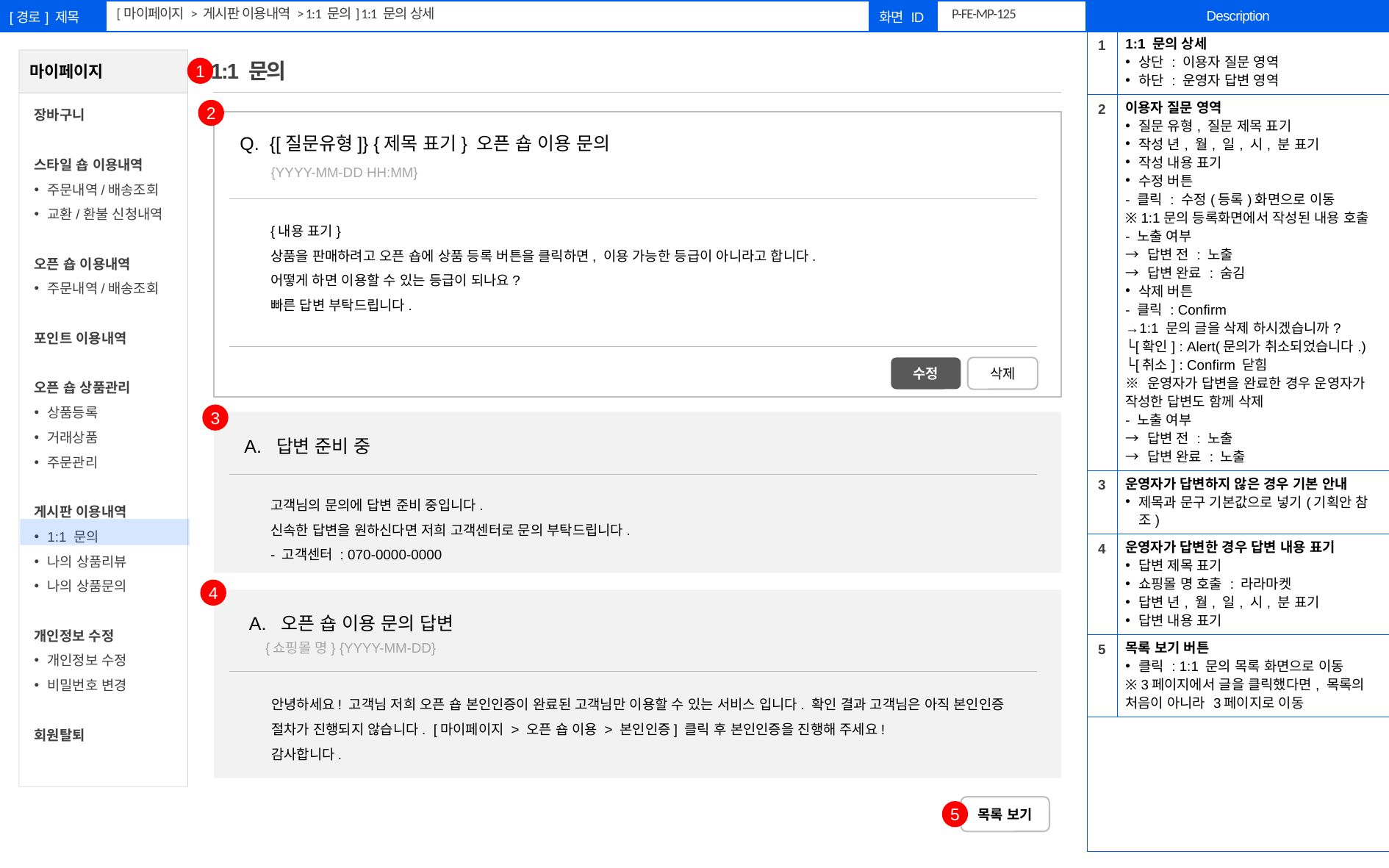

[마이페이지 > 게시판 이용내역 > 1:1 문의] 1:1 문의 상세
# P-FE-MP-125
| 1 | 1:1 문의 상세 상단 : 이용자 질문 영역 하단 : 운영자 답변 영역 |
| --- | --- |
| 2 | 이용자 질문 영역 질문 유형, 질문 제목 표기 작성 년, 월, 일, 시, 분 표기 작성 내용 표기 수정 버튼 - 클릭 : 수정(등록)화면으로 이동 ※ 1:1문의 등록화면에서 작성된 내용 호출 - 노출 여부 → 답변 전 : 노출 → 답변 완료 : 숨김 삭제 버튼 - 클릭 : Confirm →1:1 문의 글을 삭제 하시겠습니까? └[확인] : Alert(문의가 취소되었습니다.) └[취소] : Confirm 닫힘 ※ 운영자가 답변을 완료한 경우 운영자가 작성한 답변도 함께 삭제 - 노출 여부 → 답변 전 : 노출 → 답변 완료 : 노출 |
| 3 | 운영자가 답변하지 않은 경우 기본 안내 제목과 문구 기본값으로 넣기(기획안 참조) |
| 4 | 운영자가 답변한 경우 답변 내용 표기 답변 제목 표기 쇼핑몰 명 호출 : 라라마켓 답변 년, 월, 일, 시, 분 표기 답변 내용 표기 |
| 5 | 목록 보기 버튼 클릭 : 1:1 문의 목록 화면으로 이동 ※ 3페이지에서 글을 클릭했다면, 목록의 처음이 아니라 3페이지로 이동 |
|  |  |
1:1 문의
1
2

Q.  {[질문유형]} {제목 표기} 오픈 숍 이용 문의
{YYYY-MM-DD HH:MM}
{내용 표기}
상품을 판매하려고 오픈 숍에 상품 등록 버튼을 클릭하면, 이용 가능한 등급이 아니라고 합니다.
어떻게 하면 이용할 수 있는 등급이 되나요?
빠른 답변 부탁드립니다.
수정
삭제
3

A.  답변 준비 중
고객님의 문의에 답변 준비 중입니다.
신속한 답변을 원하신다면 저희 고객센터로 문의 부탁드립니다.
- 고객센터 : 070-0000-0000

4

A.  오픈 숍 이용 문의 답변
{쇼핑몰 명} {YYYY-MM-DD}
안녕하세요! 고객님 저희 오픈 숍 본인인증이 완료된 고객님만 이용할 수 있는 서비스 입니다. 확인 결과 고객님은 아직 본인인증 절차가 진행되지 않습니다.  [마이페이지 > 오픈 숍 이용 > 본인인증] 클릭 후 본인인증을 진행해 주세요!
감사합니다.
목록 보기
5